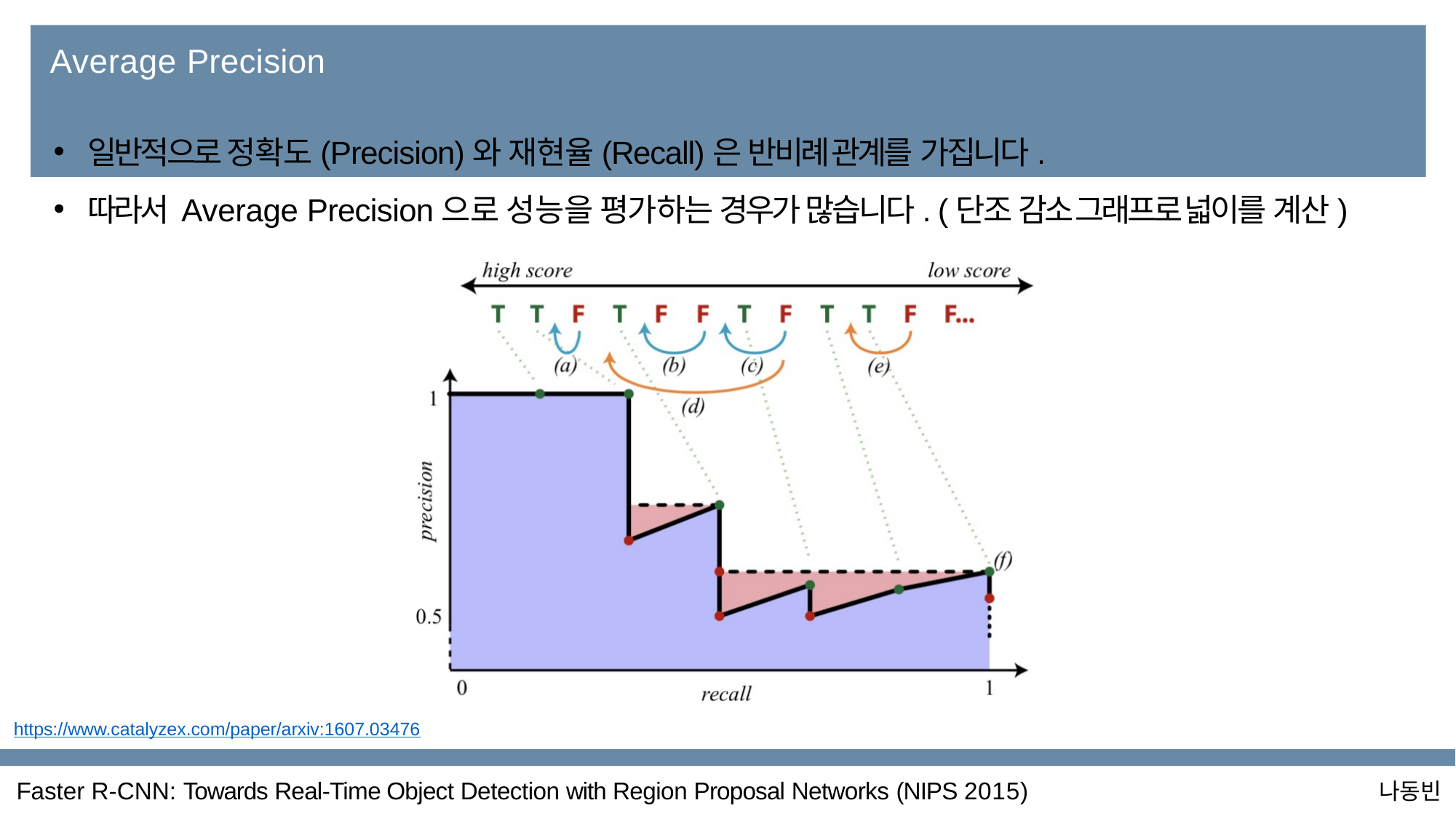

# Average Precision
일반적으로 정확도(Precision)와 재현율(Recall)은 반비례 관계를 가집니다.
따라서 Average Precision으로 성능을 평가하는 경우가 많습니다. (단조 감소 그래프로 넓이를 계산)

https://www.catalyzex.com/paper/arxiv:1607.03476

Faster R-CNN: Towards Real-Time Object Detection with Region Proposal Networks (NIPS 2015)
나동빈